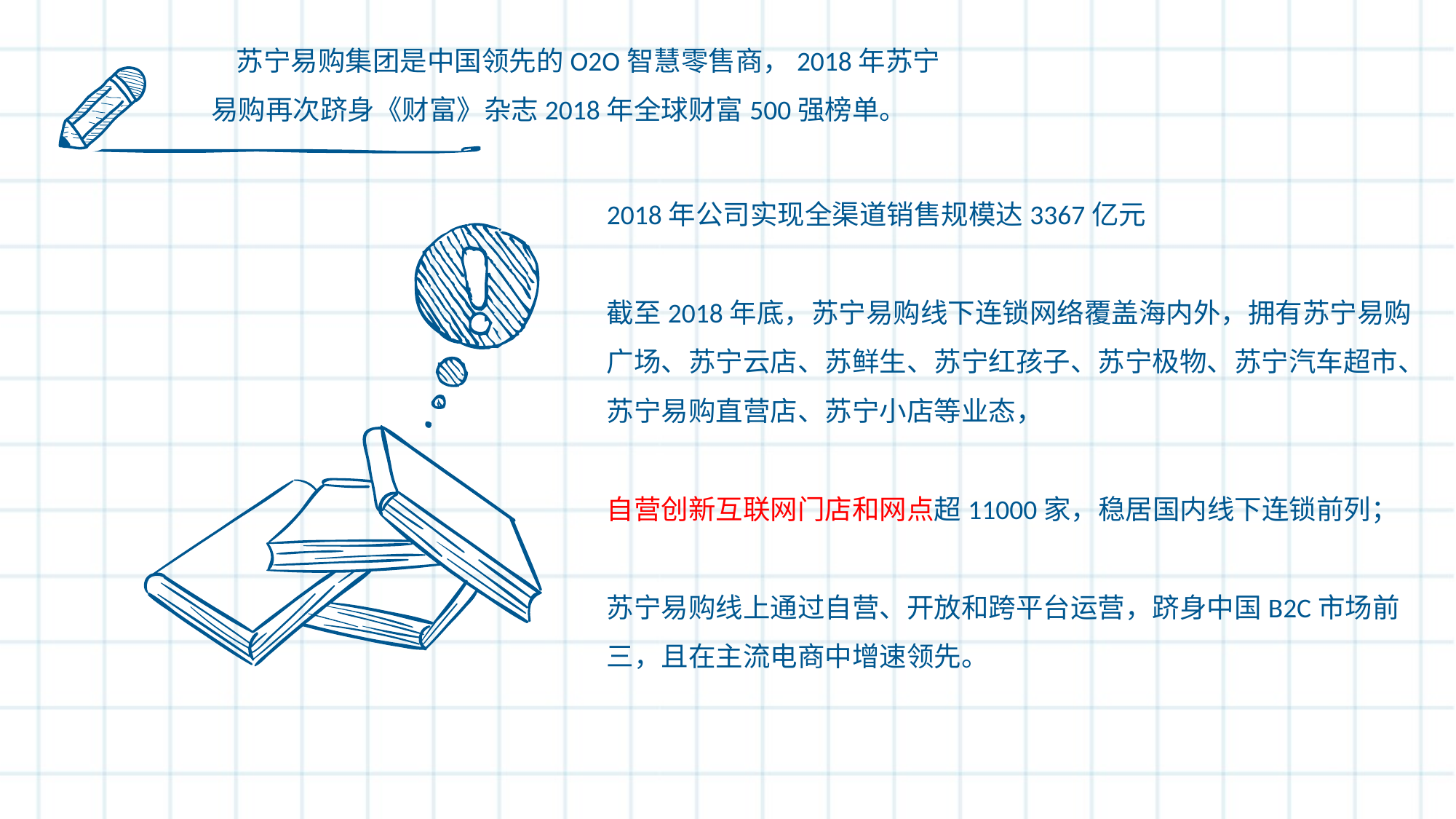

苏宁易购集团是中国领先的O2O智慧零售商，2018年苏宁易购再次跻身《财富》杂志2018年全球财富500强榜单。

2018年公司实现全渠道销售规模达3367亿元

截至2018年底，苏宁易购线下连锁网络覆盖海内外，拥有苏宁易购广场、苏宁云店、苏鲜生、苏宁红孩子、苏宁极物、苏宁汽车超市、苏宁易购直营店、苏宁小店等业态，

自营创新互联网门店和网点超11000家，稳居国内线下连锁前列；

苏宁易购线上通过自营、开放和跨平台运营，跻身中国B2C市场前三，且在主流电商中增速领先。